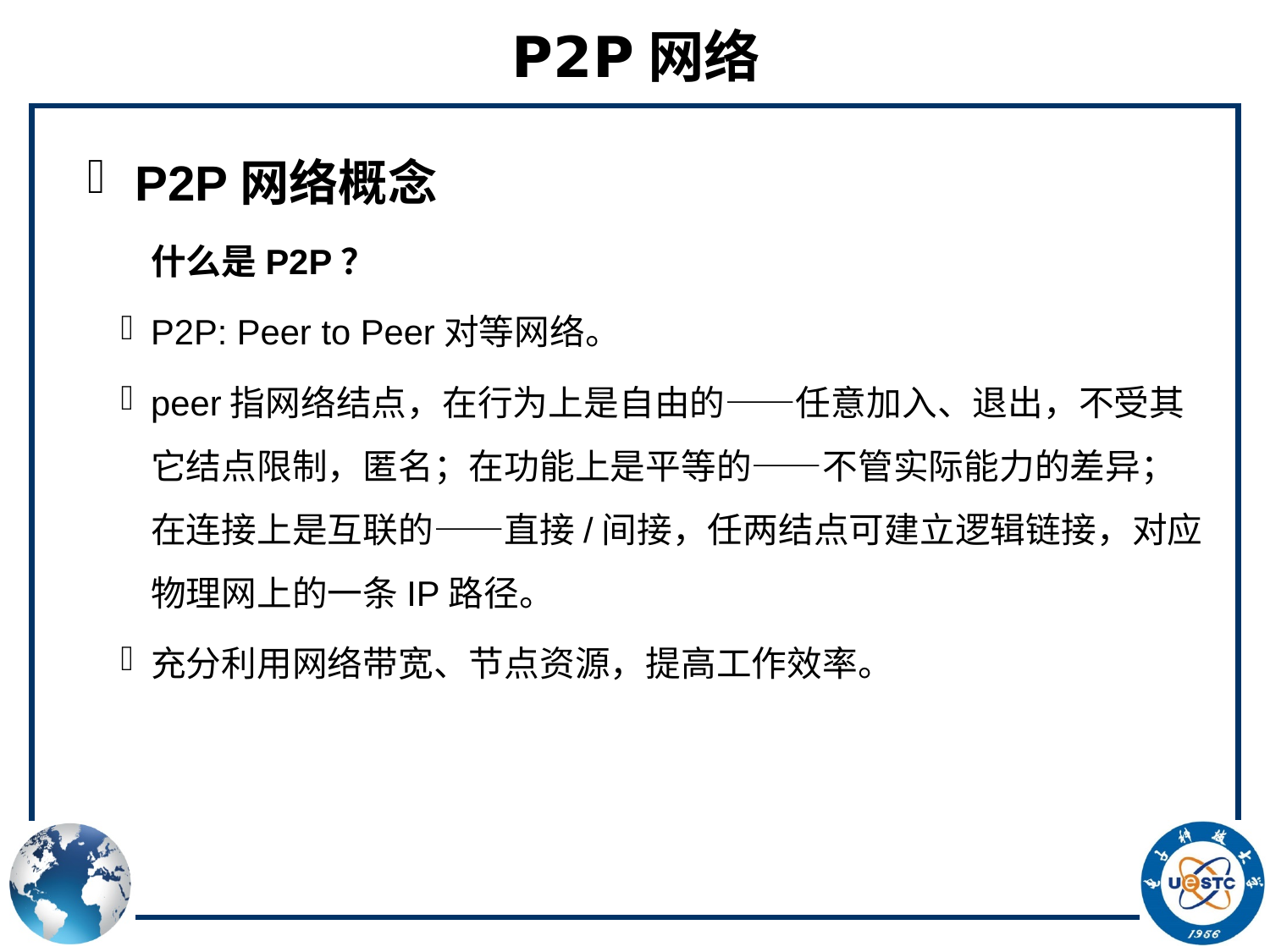

# P2P网络
P2P网络概念
什么是P2P？
P2P: Peer to Peer对等网络。
peer指网络结点，在行为上是自由的——任意加入、退出，不受其它结点限制，匿名；在功能上是平等的——不管实际能力的差异；在连接上是互联的——直接/间接，任两结点可建立逻辑链接，对应物理网上的一条IP路径。
充分利用网络带宽、节点资源，提高工作效率。